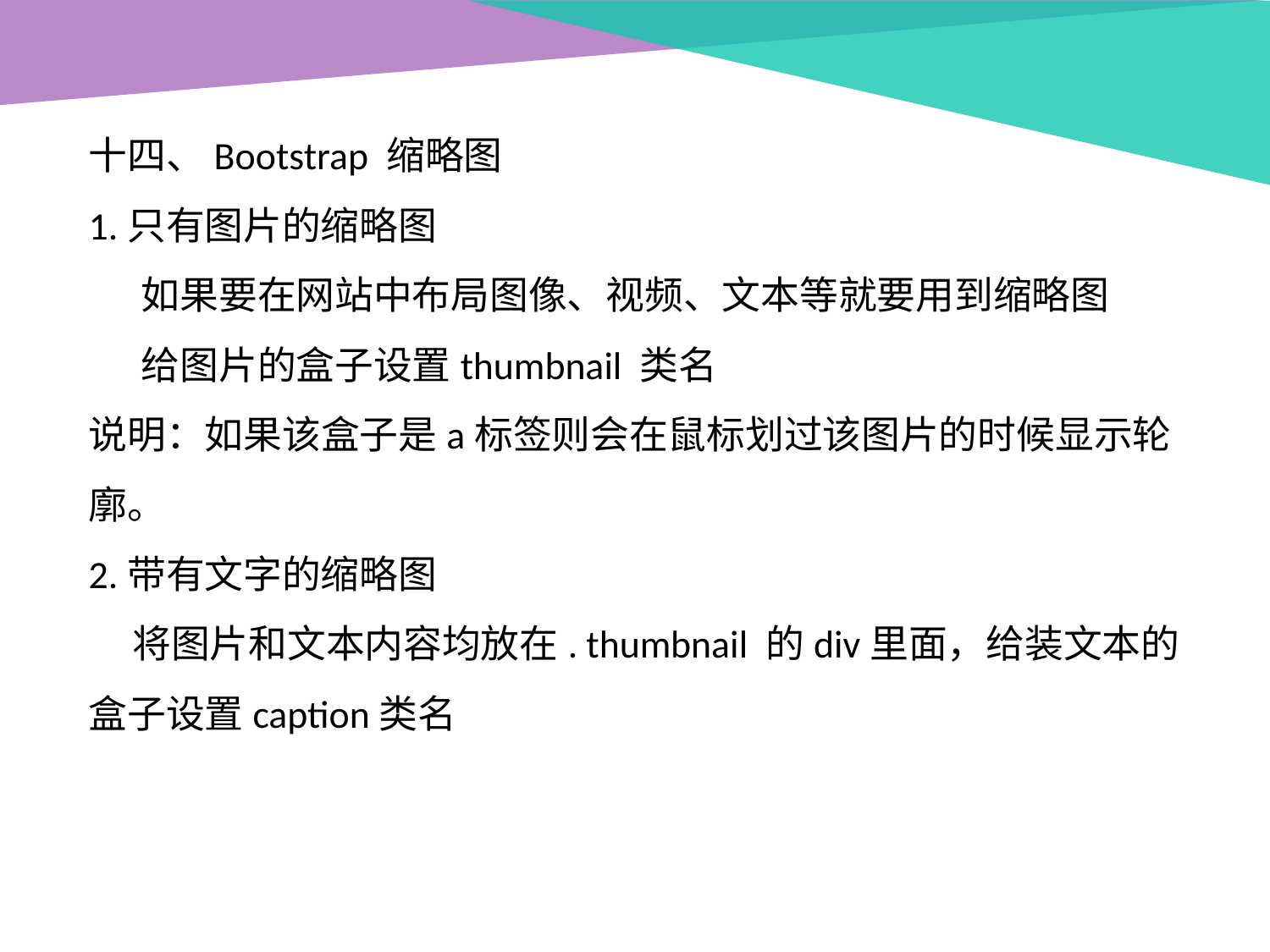

十四、Bootstrap 缩略图
1.只有图片的缩略图
     如果要在网站中布局图像、视频、文本等就要用到缩略图
     给图片的盒子设置thumbnail 类名
说明：如果该盒子是a标签则会在鼠标划过该图片的时候显示轮廓。
2.带有文字的缩略图
    将图片和文本内容均放在. thumbnail 的div里面，给装文本的盒子设置caption类名